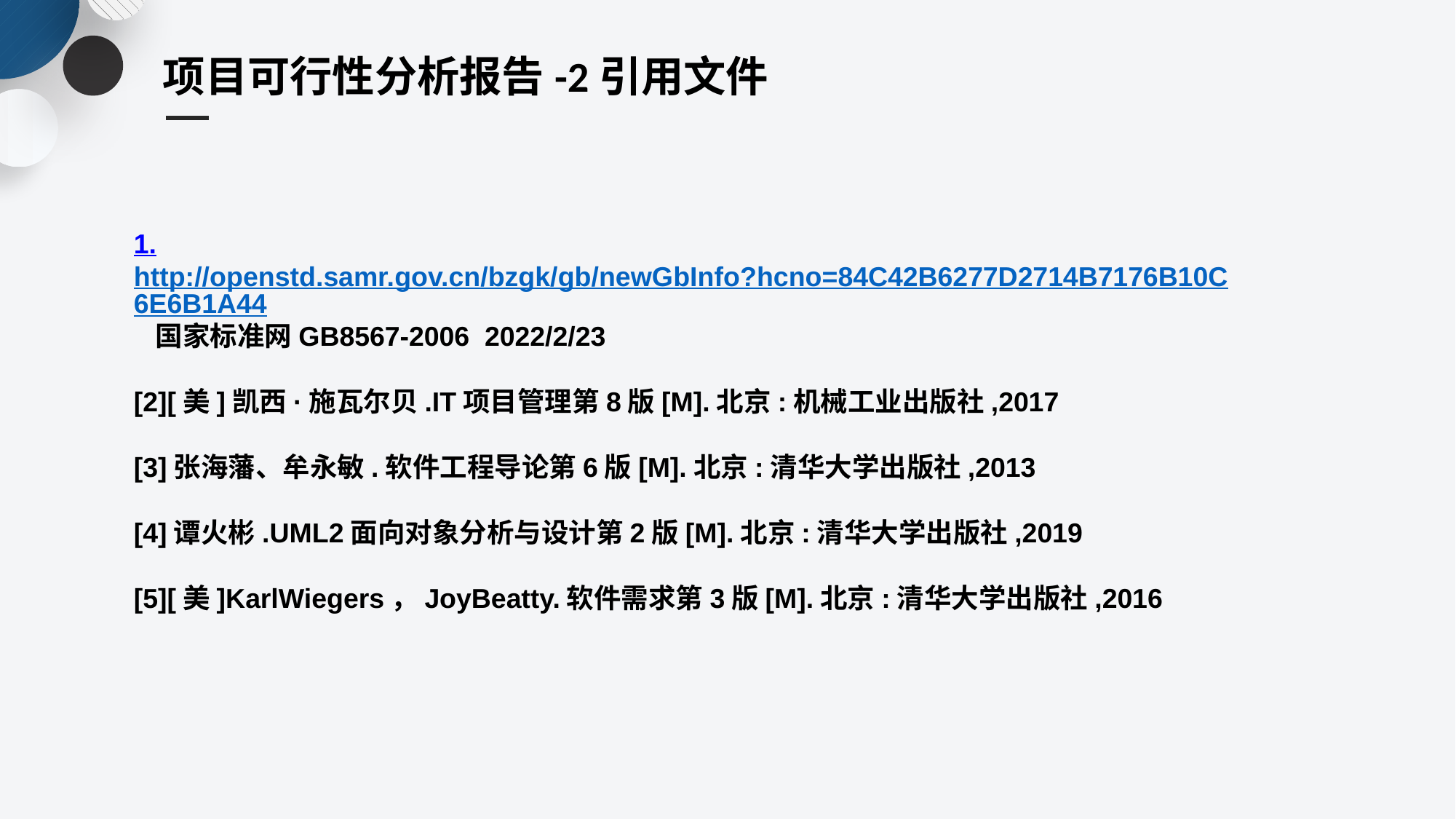

项目可行性分析报告-2引用文件

1.http://openstd.samr.gov.cn/bzgk/gb/newGbInfo?hcno=84C42B6277D2714B7176B10C6E6B1A44  国家标准网GB8567-2006  2022/2/23
[2][美]凯西·施瓦尔贝.IT项目管理第8版[M].北京:机械工业出版社,2017
[3]张海藩、牟永敏.软件工程导论第6版[M].北京:清华大学出版社,2013

[4]谭火彬.UML2面向对象分析与设计第2版[M].北京:清华大学出版社,2019
[5][美]KarlWiegers，JoyBeatty.软件需求第3版[M].北京:清华大学出版社,2016